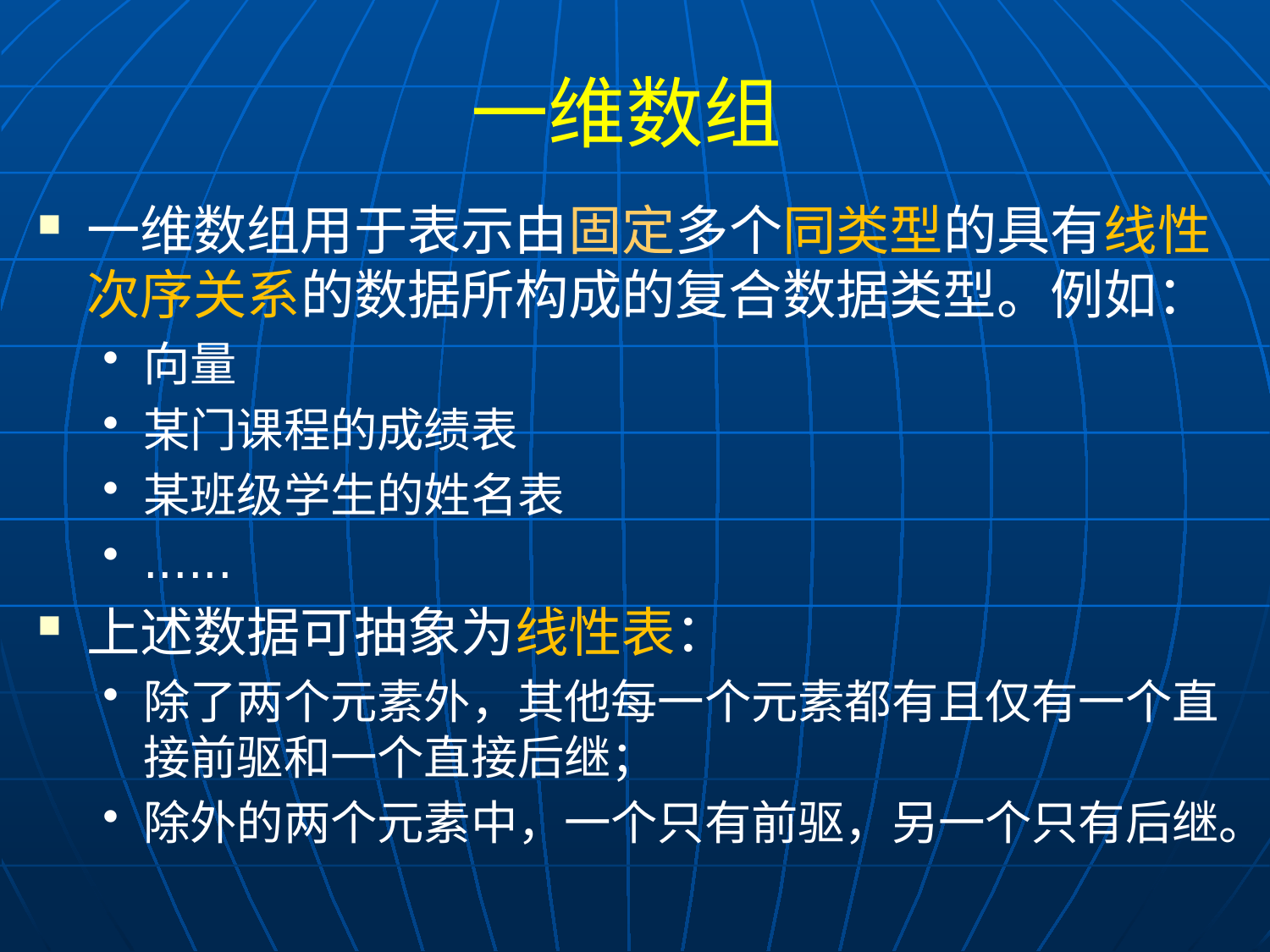

# 一维数组
一维数组用于表示由固定多个同类型的具有线性次序关系的数据所构成的复合数据类型。例如：
向量
某门课程的成绩表
某班级学生的姓名表
......
上述数据可抽象为线性表：
除了两个元素外，其他每一个元素都有且仅有一个直接前驱和一个直接后继；
除外的两个元素中，一个只有前驱，另一个只有后继。